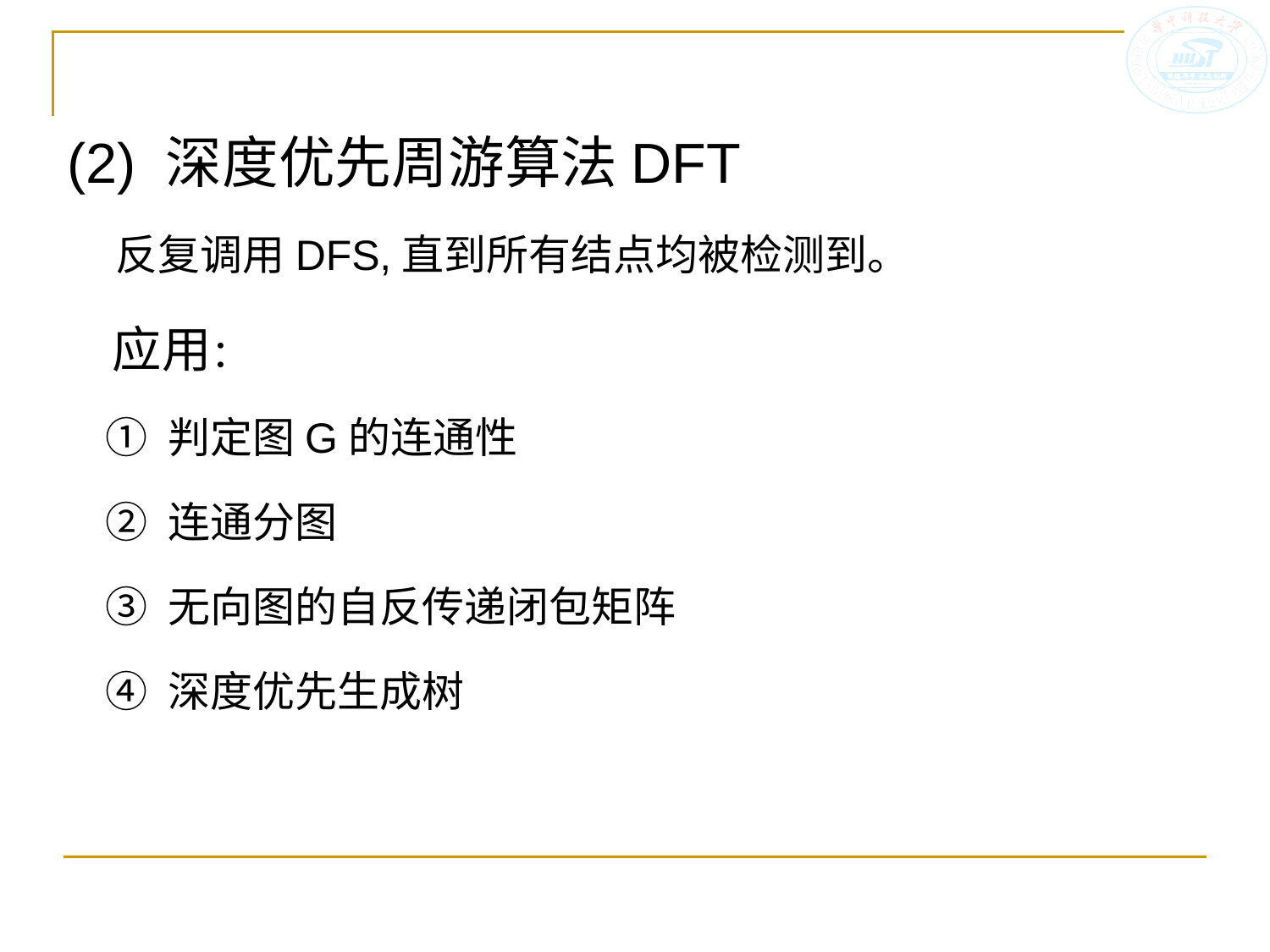

(2) 深度优先周游算法DFT
    反复调用DFS,直到所有结点均被检测到。
   应用：
    ① 判定图G的连通性
    ② 连通分图
    ③ 无向图的自反传递闭包矩阵
    ④ 深度优先生成树